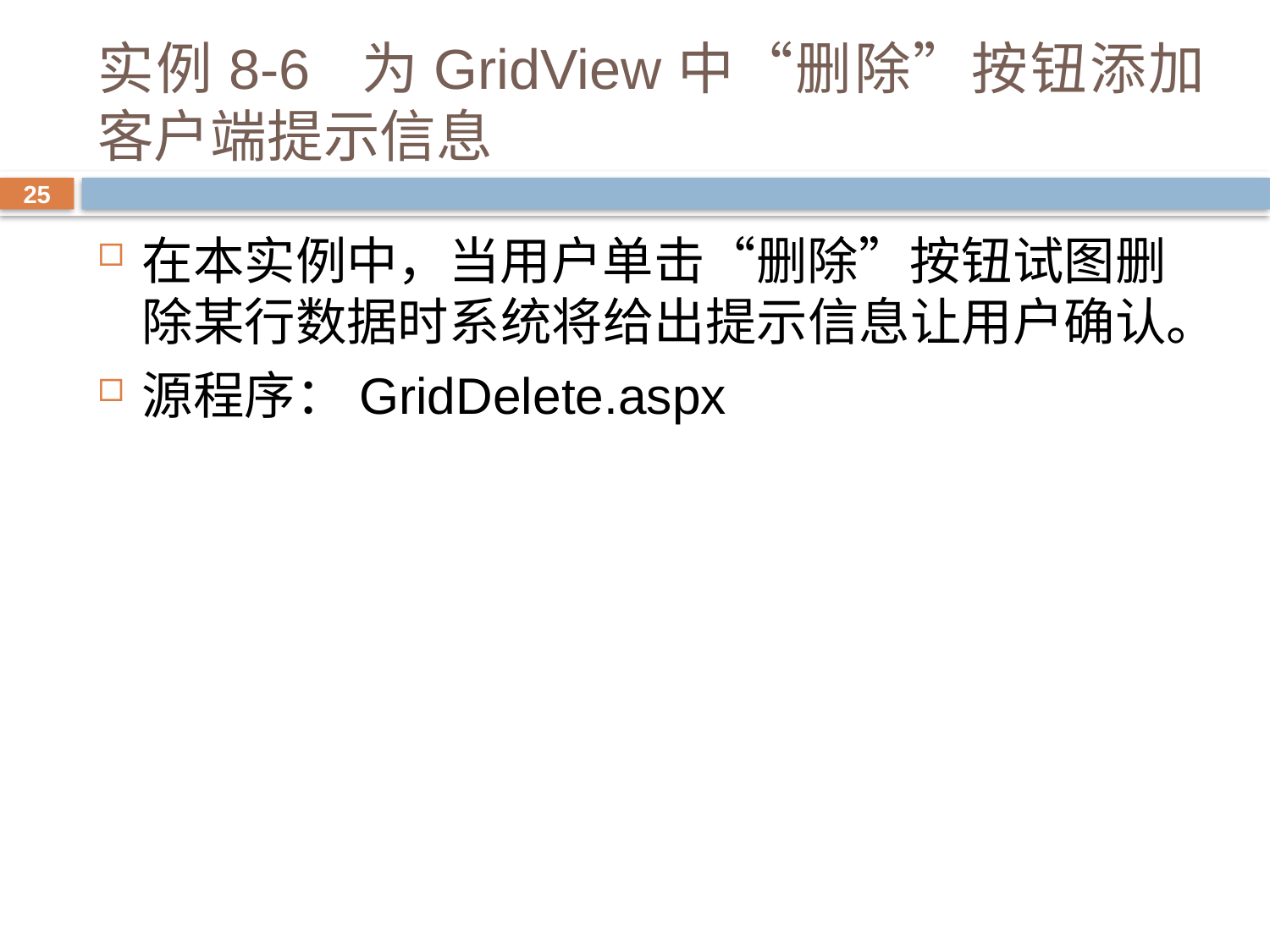

# 实例8-6  为GridView中“删除”按钮添加客户端提示信息
25
在本实例中，当用户单击“删除”按钮试图删除某行数据时系统将给出提示信息让用户确认。
源程序：GridDelete.aspx